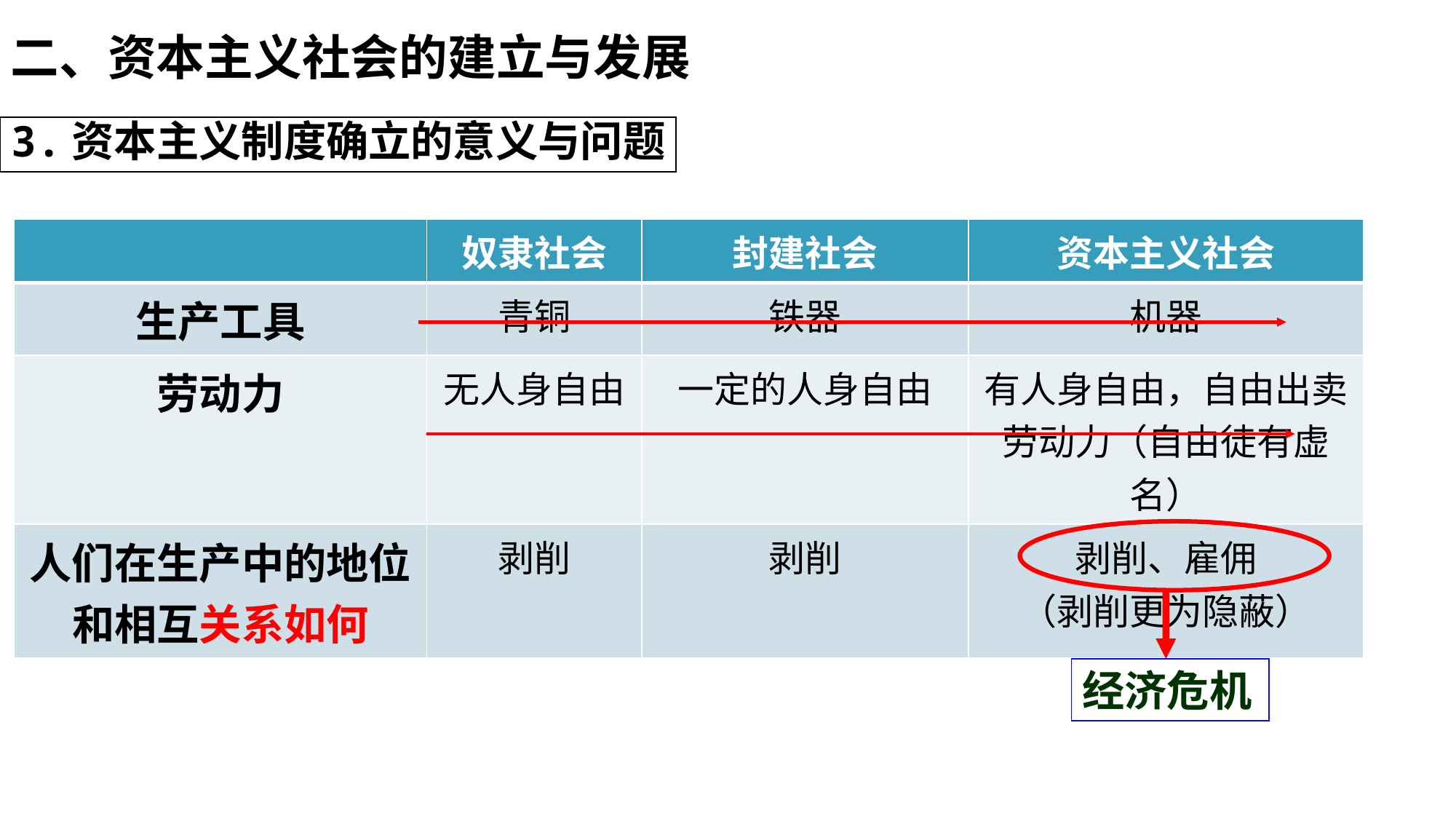

二、资本主义社会的建立与发展
3.资本主义制度确立的意义与问题
|  | 奴隶社会 | 封建社会 | 资本主义社会 |
| --- | --- | --- | --- |
| 生产工具 | 青铜 | 铁器 | 机器 |
| 劳动力 | 无人身自由 | 一定的人身自由 | 有人身自由，自由出卖劳动力（自由徒有虚名） |
| 人们在生产中的地位和相互关系如何 | 剥削 | 剥削 | 剥削、雇佣 （剥削更为隐蔽） |

经济危机